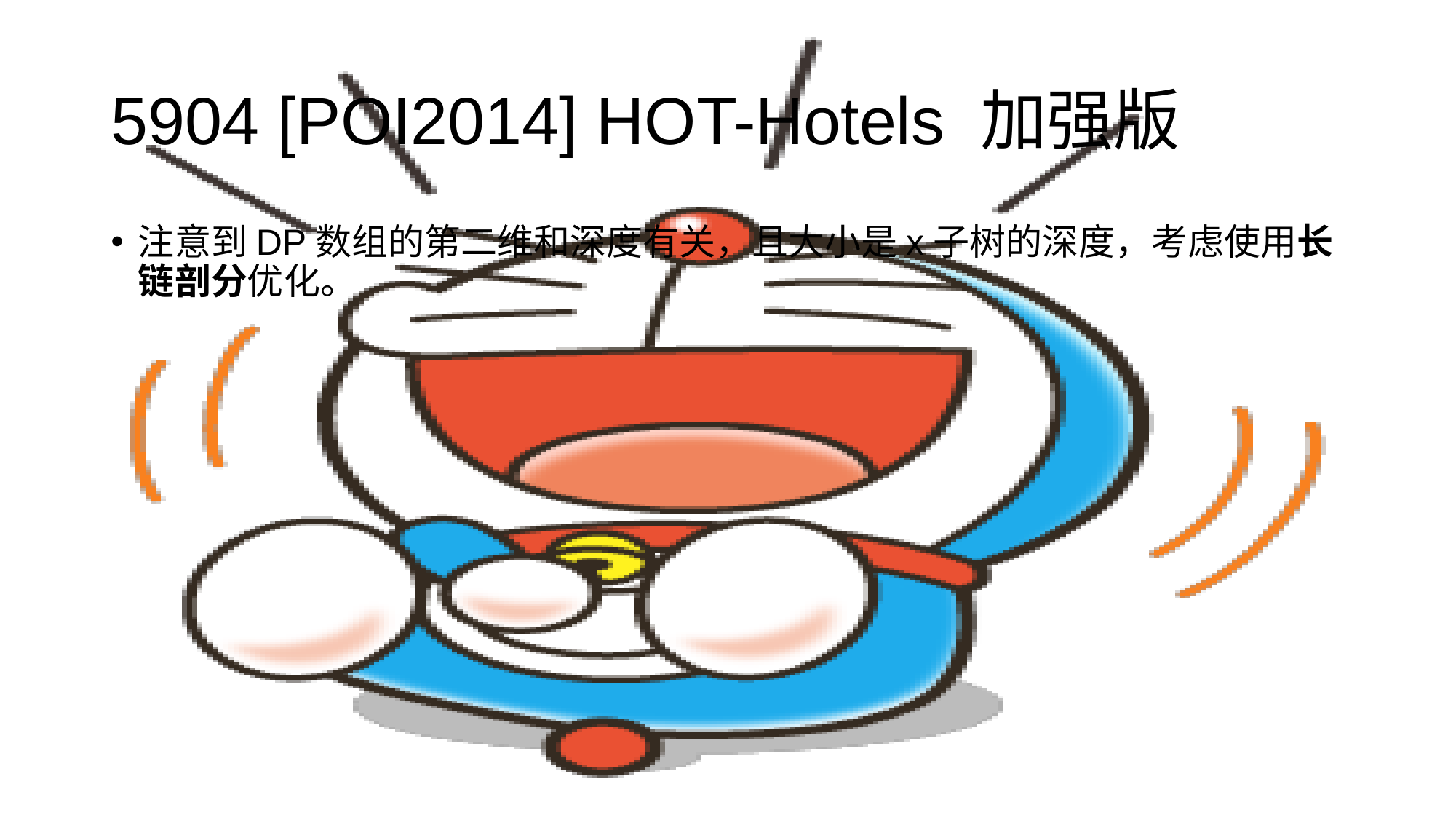

# 5904 [POI2014] HOT-Hotels 加强版
注意到DP数组的第二维和深度有关，且大小是x子树的深度，考虑使用长链剖分优化。